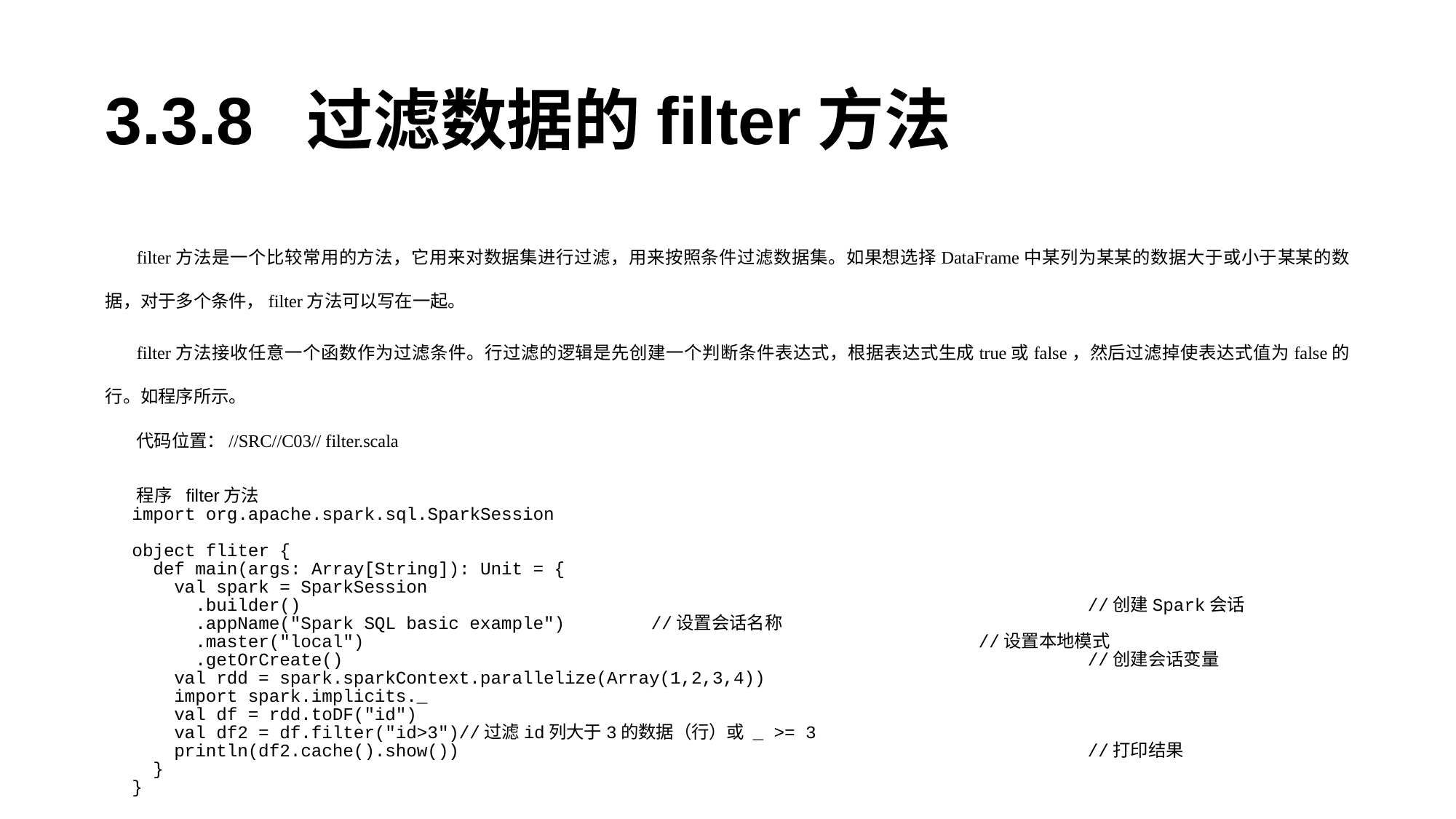

# 3.3.8  过滤数据的filter方法
filter方法是一个比较常用的方法，它用来对数据集进行过滤，用来按照条件过滤数据集。如果想选择DataFrame中某列为某某的数据大于或小于某某的数据，对于多个条件，filter方法可以写在一起。
filter方法接收任意一个函数作为过滤条件。行过滤的逻辑是先创建一个判断条件表达式，根据表达式生成true或false，然后过滤掉使表达式值为false的行。如程序所示。
代码位置：//SRC//C03// filter.scala
程序  filter方法
import org.apache.spark.sql.SparkSession

object fliter {
  def main(args: Array[String]): Unit = {
    val spark = SparkSession
      .builder()								//创建Spark会话
      .appName("Spark SQL basic example")	//设置会话名称
      .master("local") 						//设置本地模式
      .getOrCreate()							//创建会话变量
    val rdd = spark.sparkContext.parallelize(Array(1,2,3,4))
    import spark.implicits._
    val df = rdd.toDF("id")
    val df2 = df.filter("id>3")//过滤id列大于3的数据（行）或 _ >= 3
    println(df2.cache().show())						//打印结果
  }
}